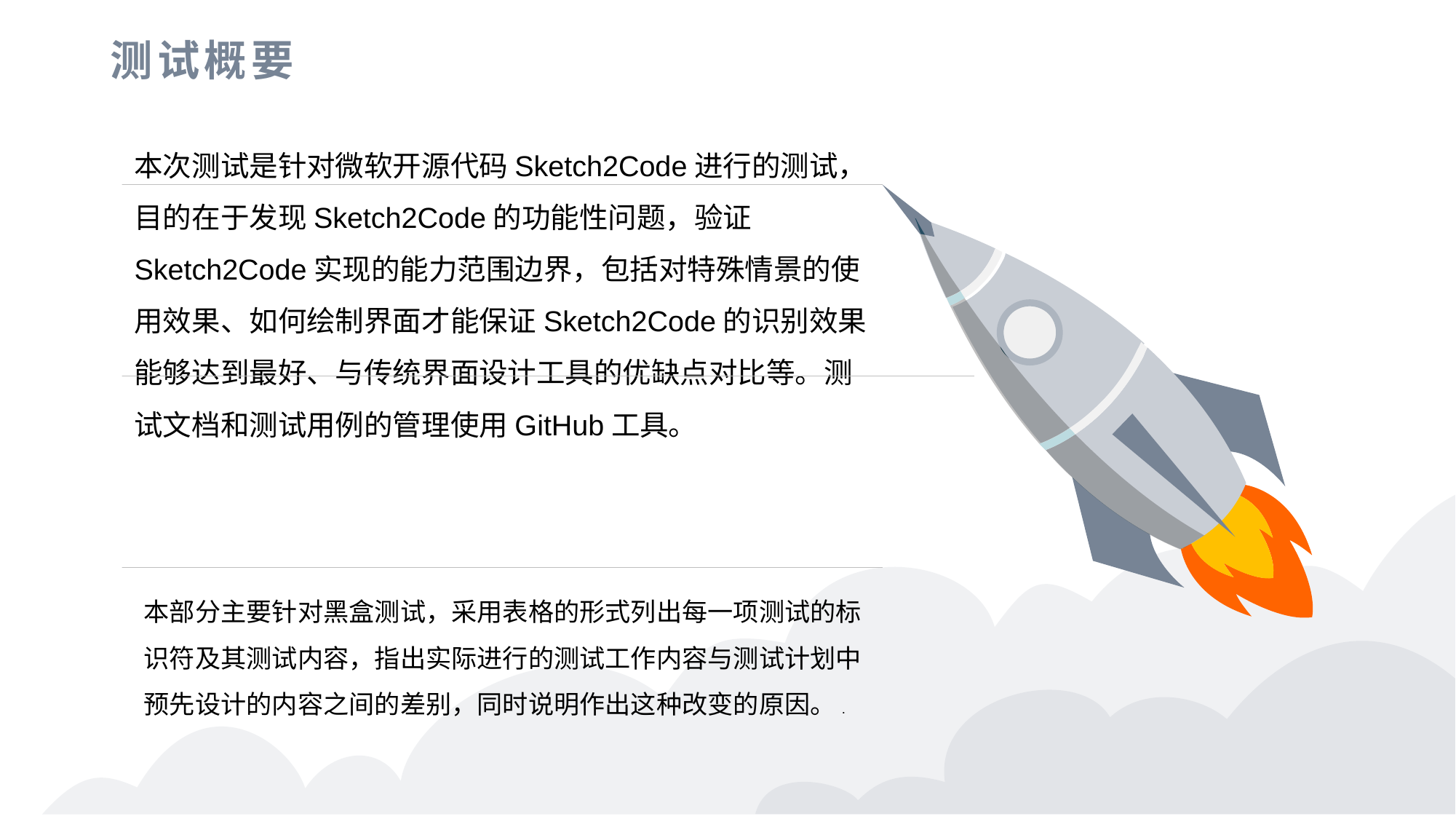

# 测试概要
本次测试是针对微软开源代码Sketch2Code进行的测试，目的在于发现Sketch2Code的功能性问题，验证Sketch2Code实现的能力范围边界，包括对特殊情景的使用效果、如何绘制界面才能保证Sketch2Code的识别效果能够达到最好、与传统界面设计工具的优缺点对比等。测试文档和测试用例的管理使用GitHub工具。

本部分主要针对黑盒测试，采用表格的形式列出每一项测试的标识符及其测试内容，指出实际进行的测试工作内容与测试计划中预先设计的内容之间的差别，同时说明作出这种改变的原因。.

4